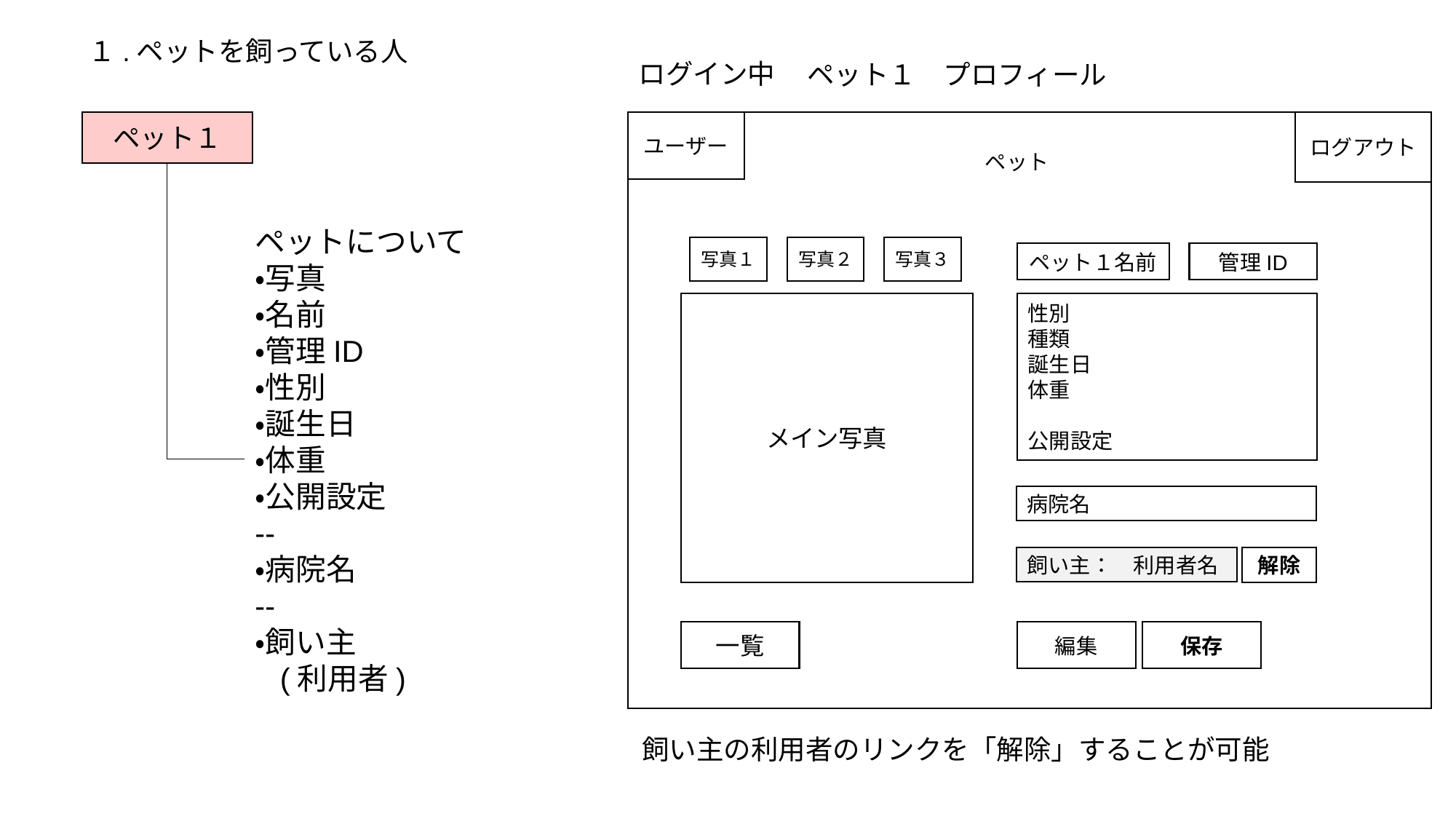

１.ペットを飼っている人
ログイン中
ペット１　プロフィール
ペット１
ユーザー

ログアウト
ペット
ペットについて
・写真
・名前
・管理ID
・性別
・誕生日
・体重
・公開設定
--
・病院名
--
・飼い主
   (利用者)
写真１
写真２
写真３
ペット１名前
管理ID
メイン写真
性別
種類
誕生日
体重

公開設定
病院名
飼い主：　利用者名
解除
編集
保存
一覧
飼い主の利用者のリンクを「解除」することが可能